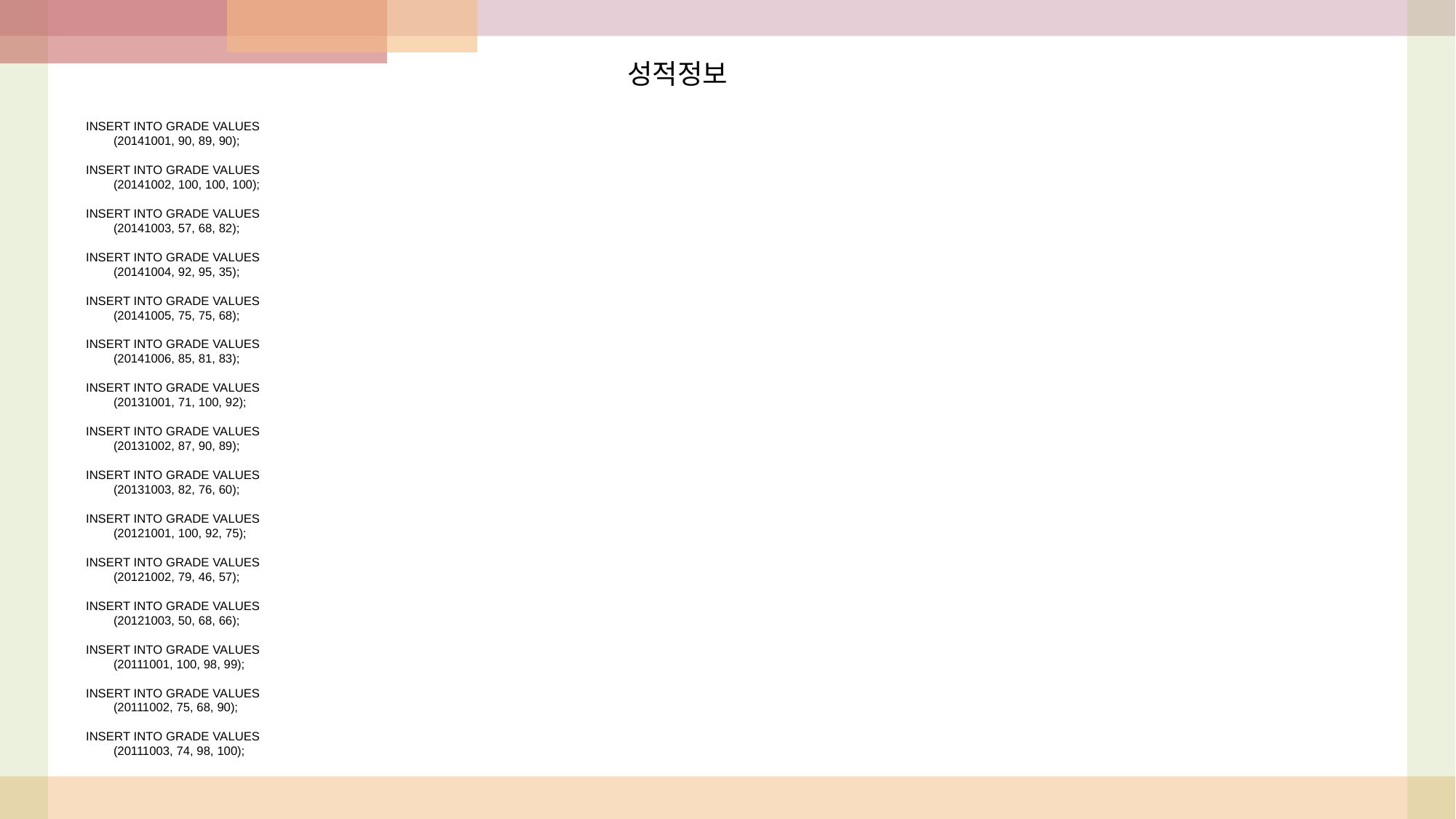

성적정보
INSERT INTO GRADE VALUES
        (20141001, 90, 89, 90);

INSERT INTO GRADE VALUES
        (20141002, 100, 100, 100);

INSERT INTO GRADE VALUES
        (20141003, 57, 68, 82);

INSERT INTO GRADE VALUES
        (20141004, 92, 95, 35);

INSERT INTO GRADE VALUES
        (20141005, 75, 75, 68);

INSERT INTO GRADE VALUES
        (20141006, 85, 81, 83);

INSERT INTO GRADE VALUES
        (20131001, 71, 100, 92);

INSERT INTO GRADE VALUES
        (20131002, 87, 90, 89);

INSERT INTO GRADE VALUES
        (20131003, 82, 76, 60);

INSERT INTO GRADE VALUES
        (20121001, 100, 92, 75);

INSERT INTO GRADE VALUES
        (20121002, 79, 46, 57);

INSERT INTO GRADE VALUES
        (20121003, 50, 68, 66);

INSERT INTO GRADE VALUES
        (20111001, 100, 98, 99);

INSERT INTO GRADE VALUES
        (20111002, 75, 68, 90);

INSERT INTO GRADE VALUES
        (20111003, 74, 98, 100);